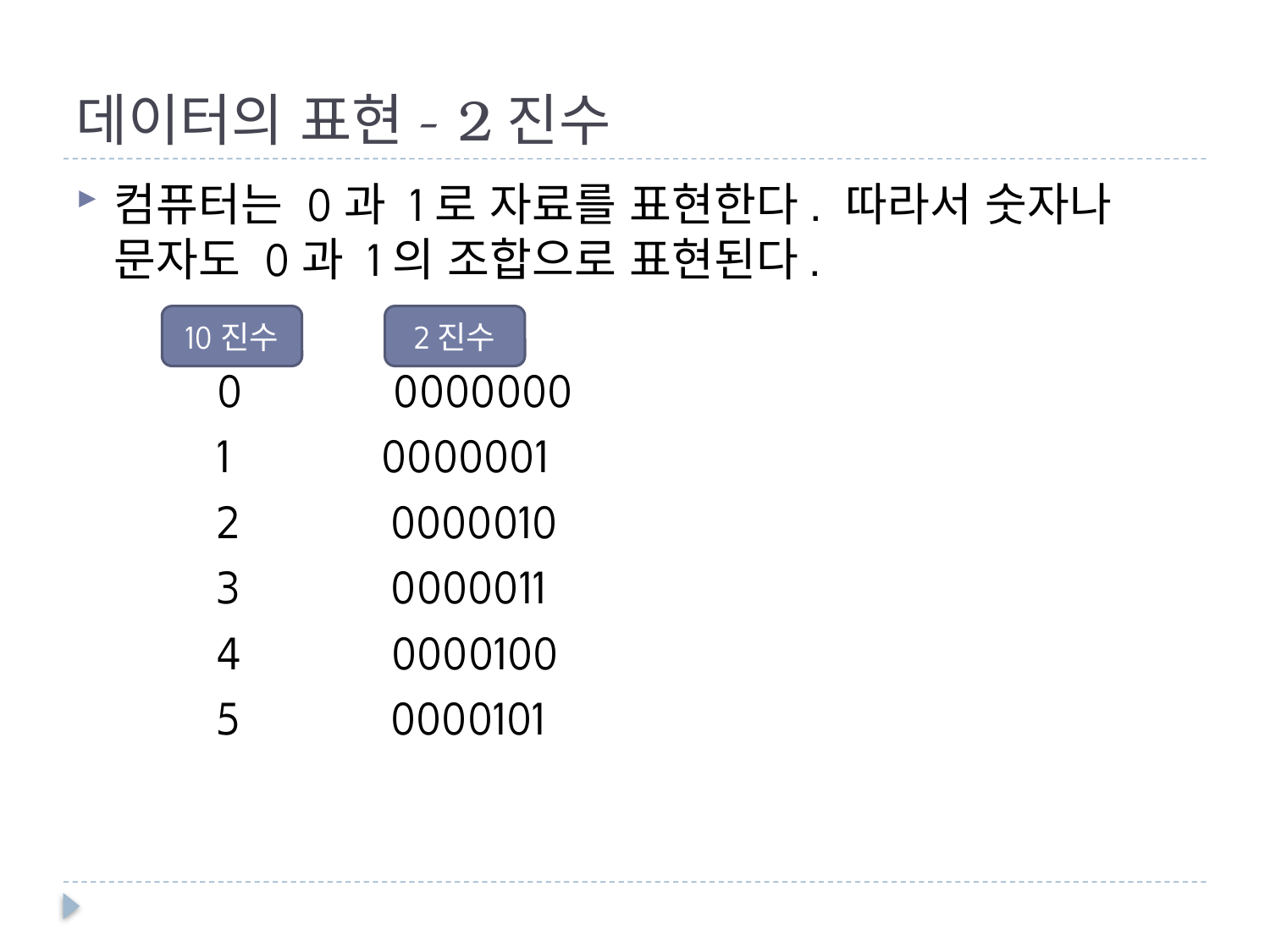

# 데이터의 표현- 2진수
컴퓨터는 0과 1로 자료를 표현한다. 따라서 숫자나 문자도 0과 1의 조합으로 표현된다.

   	 0           0000000
    	 1           0000001
   	 2           0000010
    	 3           0000011
    	 4           0000100
   	 5           0000101
10진수
2진수